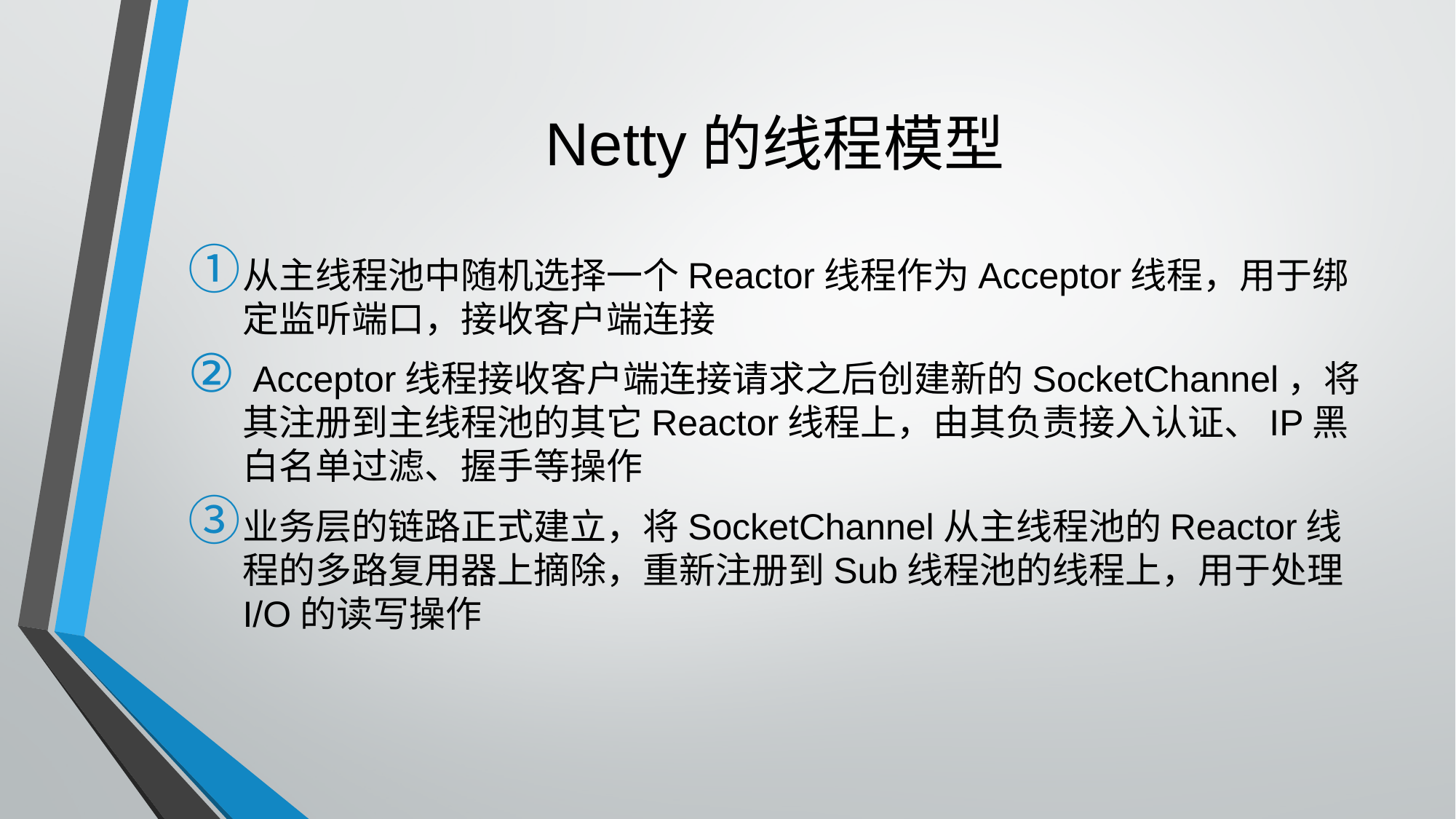

# Netty的线程模型
从主线程池中随机选择一个Reactor线程作为Acceptor线程，用于绑定监听端口，接收客户端连接
 Acceptor线程接收客户端连接请求之后创建新的SocketChannel，将其注册到主线程池的其它Reactor线程上，由其负责接入认证、IP黑白名单过滤、握手等操作
业务层的链路正式建立，将SocketChannel从主线程池的Reactor线程的多路复用器上摘除，重新注册到Sub线程池的线程上，用于处理I/O的读写操作